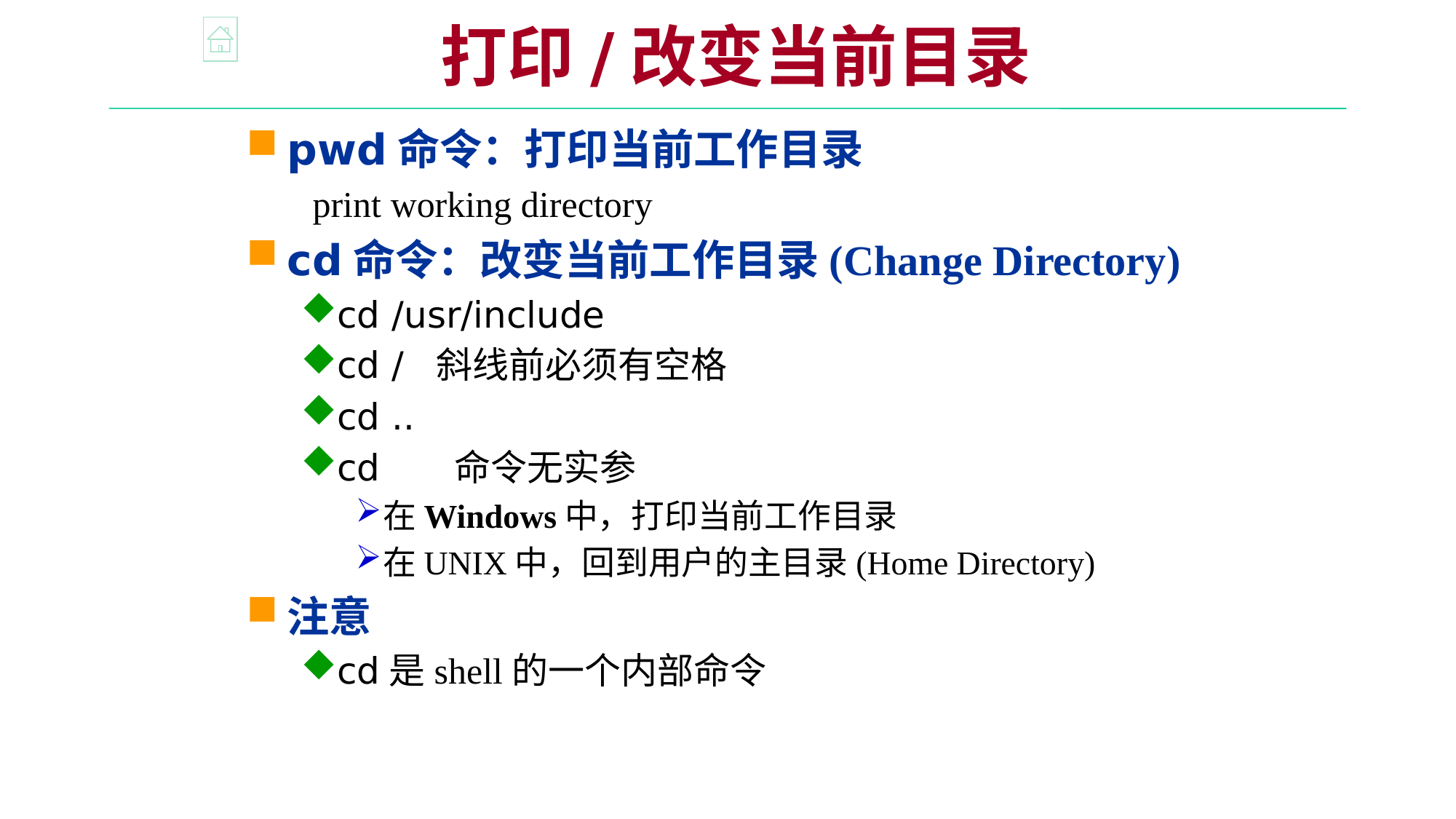

打印/改变当前目录

pwd命令：打印当前工作目录
 print working directory
cd命令：改变当前工作目录(Change Directory)
cd /usr/include
cd /  斜线前必须有空格
cd ..
cd   命令无实参
在Windows中，打印当前工作目录
在UNIX中，回到用户的主目录(Home Directory)
注意
cd是shell的一个内部命令